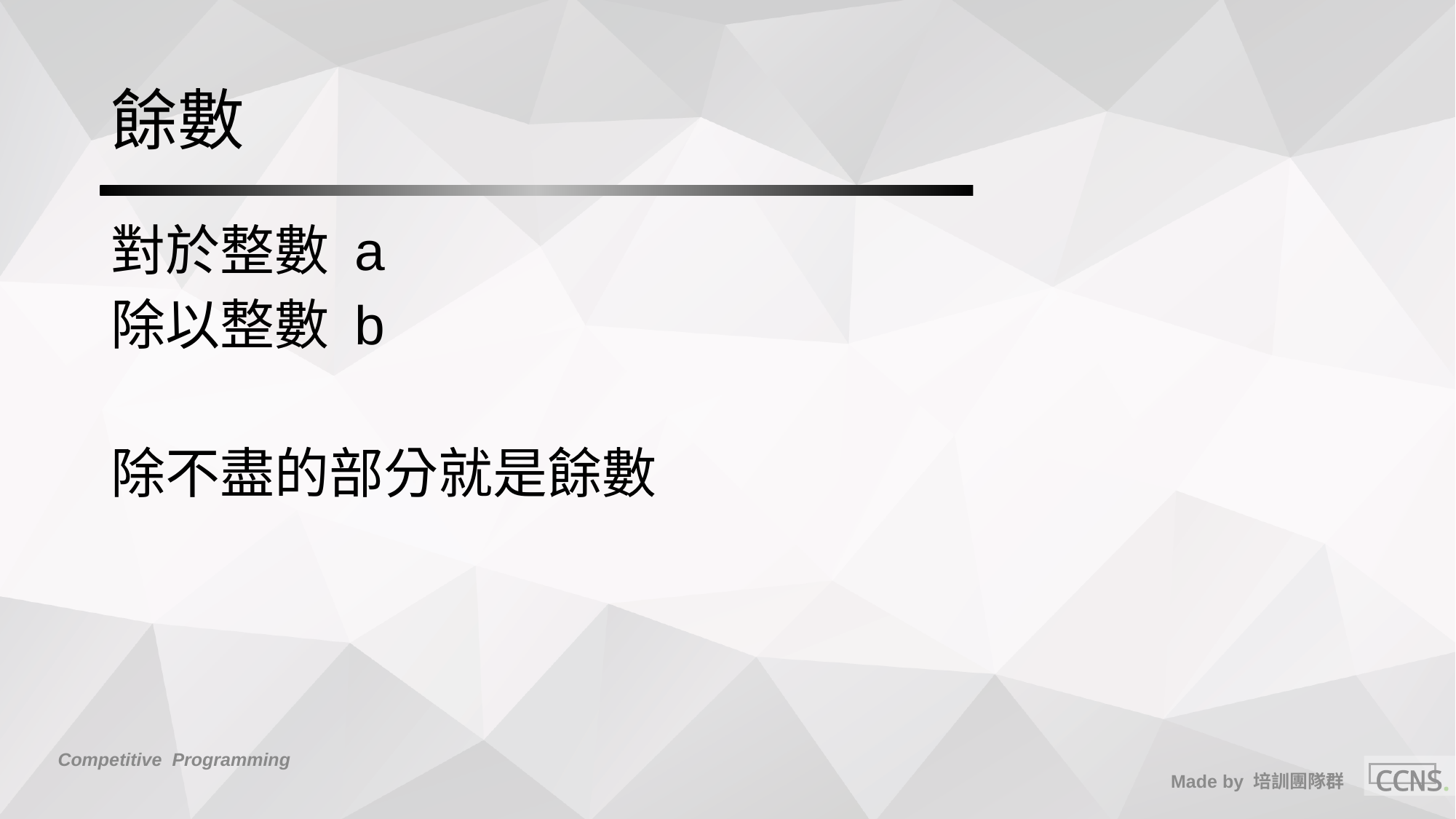

# 餘數
對於整數 a
除以整數 b

除不盡的部分就是餘數